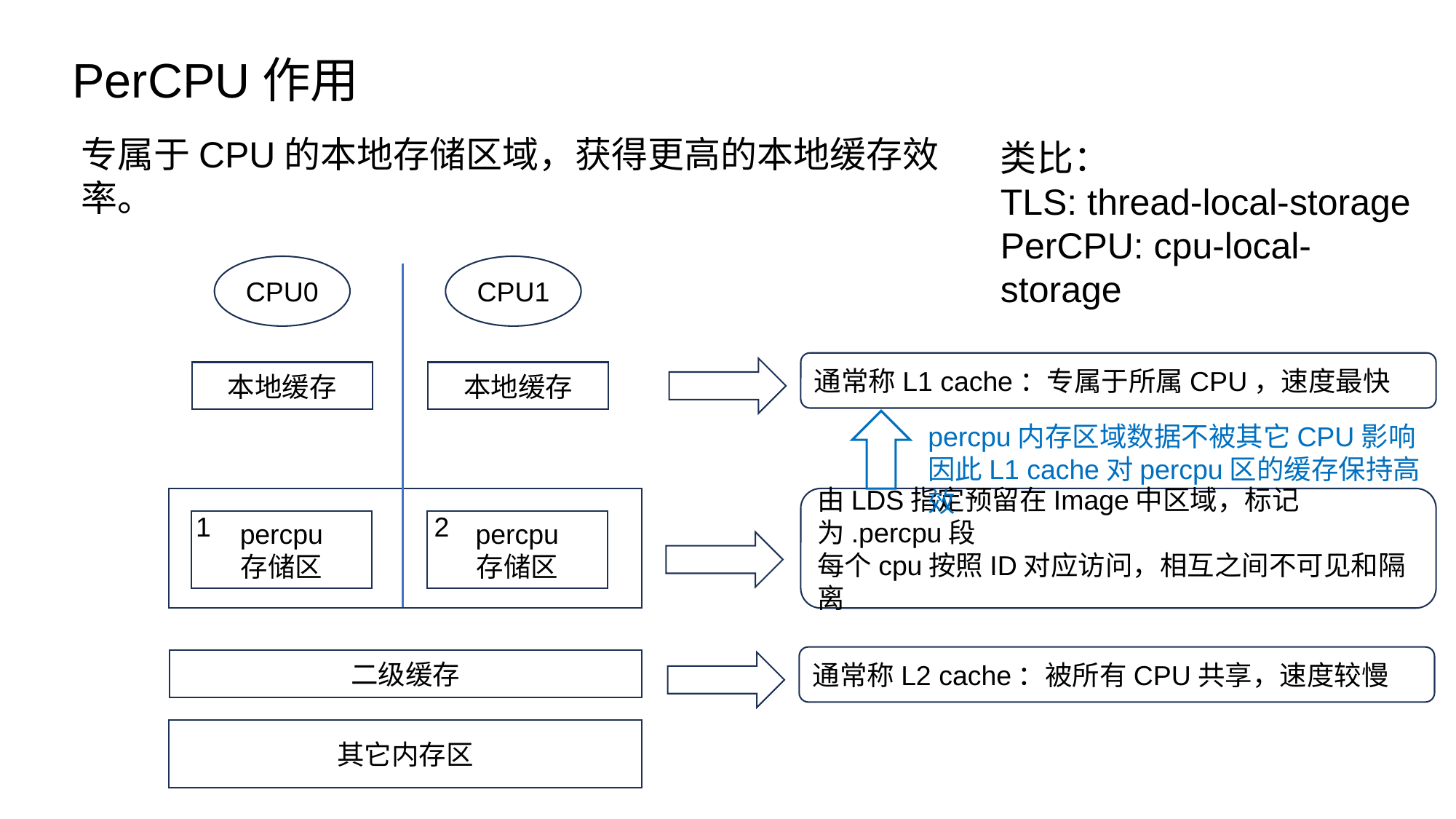

PerCPU作用
专属于CPU的本地存储区域，获得更高的本地缓存效率。
类比：
TLS: thread-local-storage
PerCPU: cpu-local-storage
CPU1
CPU0
通常称L1 cache：专属于所属CPU，速度最快

本地缓存
本地缓存

percpu内存区域数据不被其它CPU影响
因此L1 cache对percpu区的缓存保持高效

由LDS指定预留在Image中区域，标记为.percpu段
每个cpu按照ID对应访问，相互之间不可见和隔离
2
1
percpu
存储区
percpu
存储区

通常称L2 cache：被所有CPU共享，速度较慢
二级缓存

其它内存区